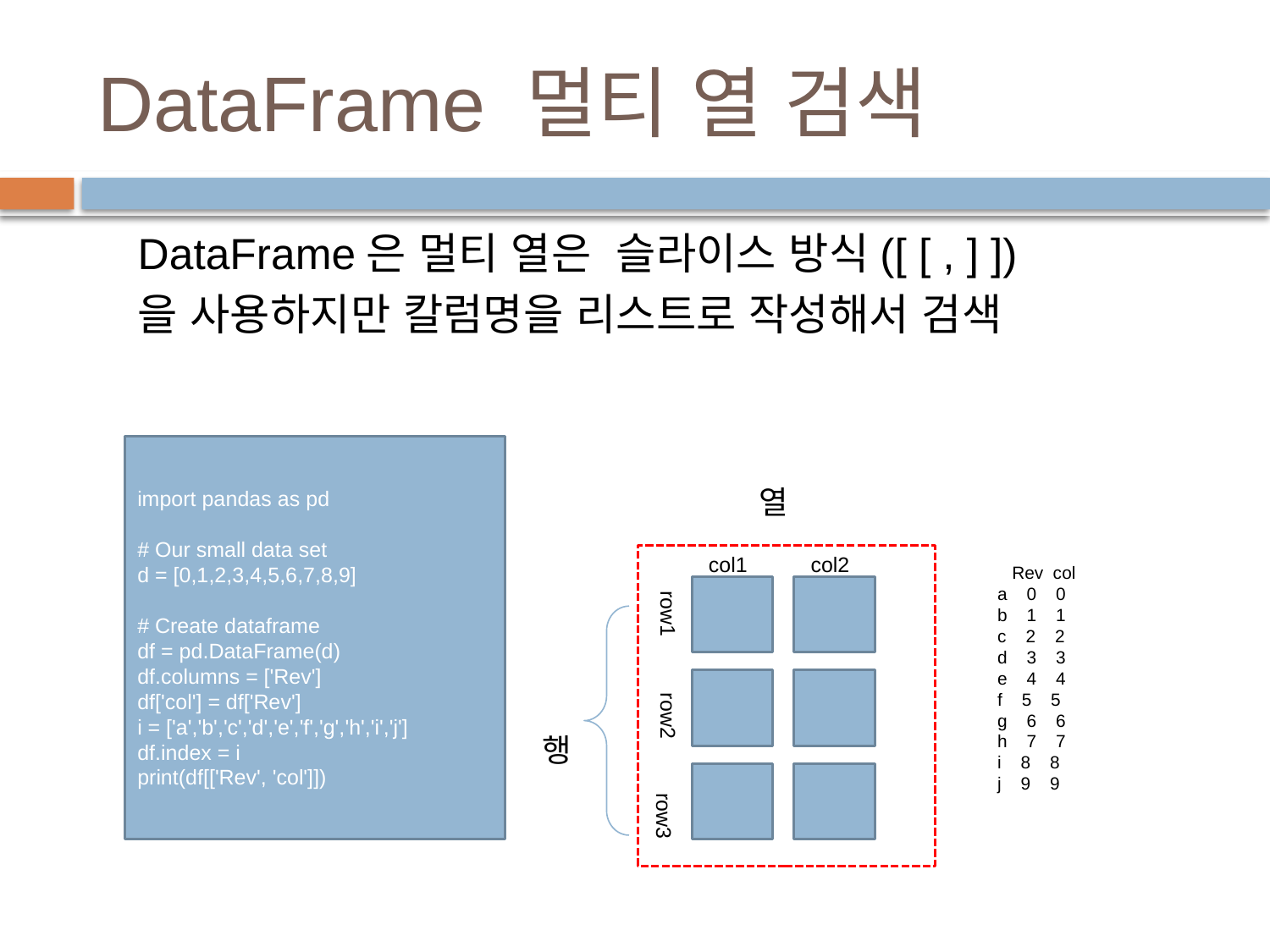

# DataFrame 멀티 열 검색
DataFrame은 멀티 열은  슬라이스 방식([ [ , ] ])
을 사용하지만 칼럼명을 리스트로 작성해서 검색
import pandas as pd

# Our small data set
d = [0,1,2,3,4,5,6,7,8,9]

# Create dataframe
df = pd.DataFrame(d)
df.columns = ['Rev']
df['col'] = df['Rev']
i = ['a','b','c','d','e','f','g','h','i','j']
df.index = i
print(df[['Rev', 'col']])
열
col1
col2

row1

row2
행

row3

   Rev  col
a    0    0
b    1    1
c    2    2
d    3    3
e    4    4
f    5    5
g    6    6
h    7    7
i    8    8
j    9    9